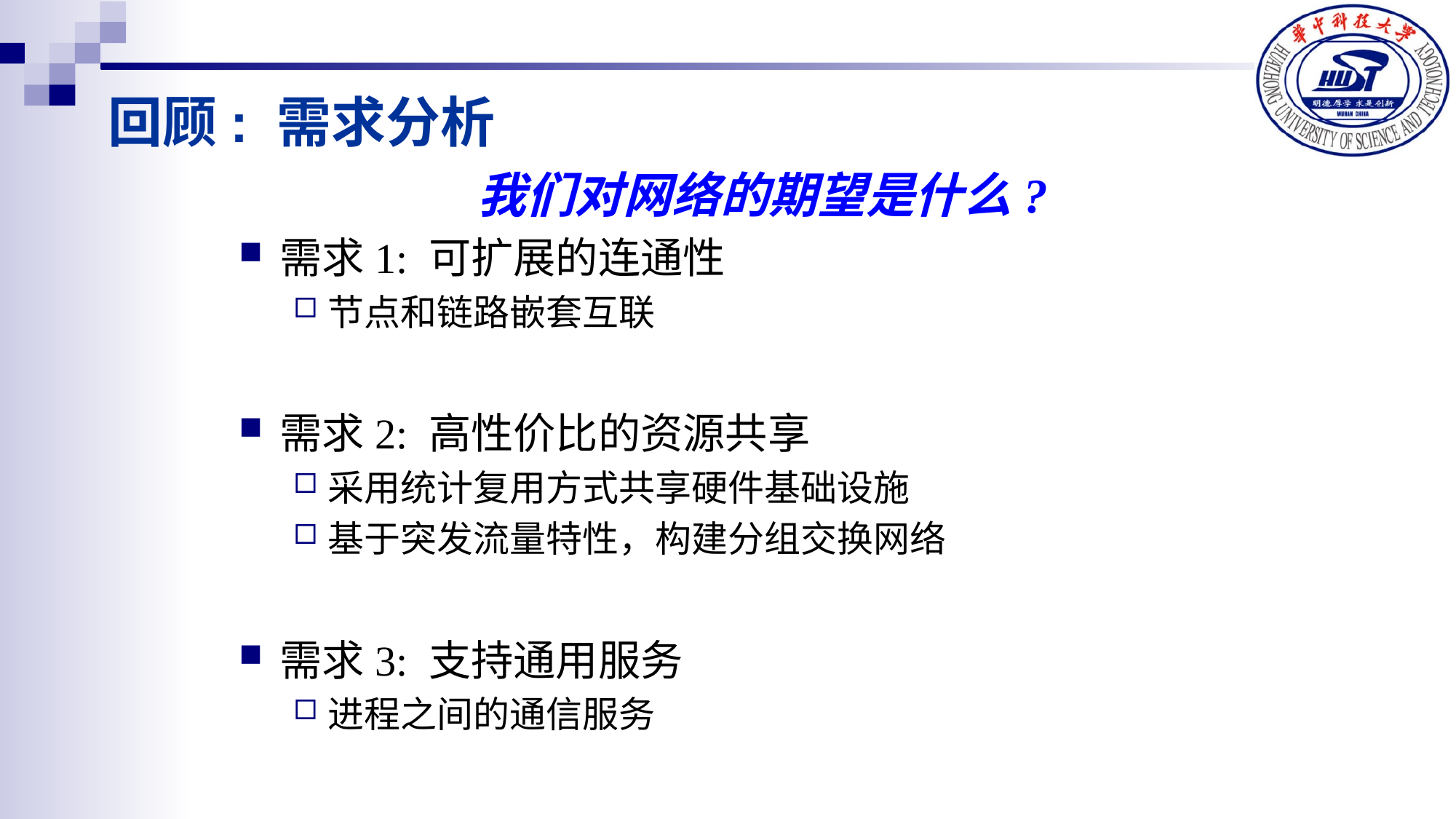

# 回顾: 需求分析
我们对网络的期望是什么?
需求1: 可扩展的连通性
节点和链路嵌套互联

需求2: 高性价比的资源共享
采用统计复用方式共享硬件基础设施
基于突发流量特性，构建分组交换网络

需求3: 支持通用服务
进程之间的通信服务